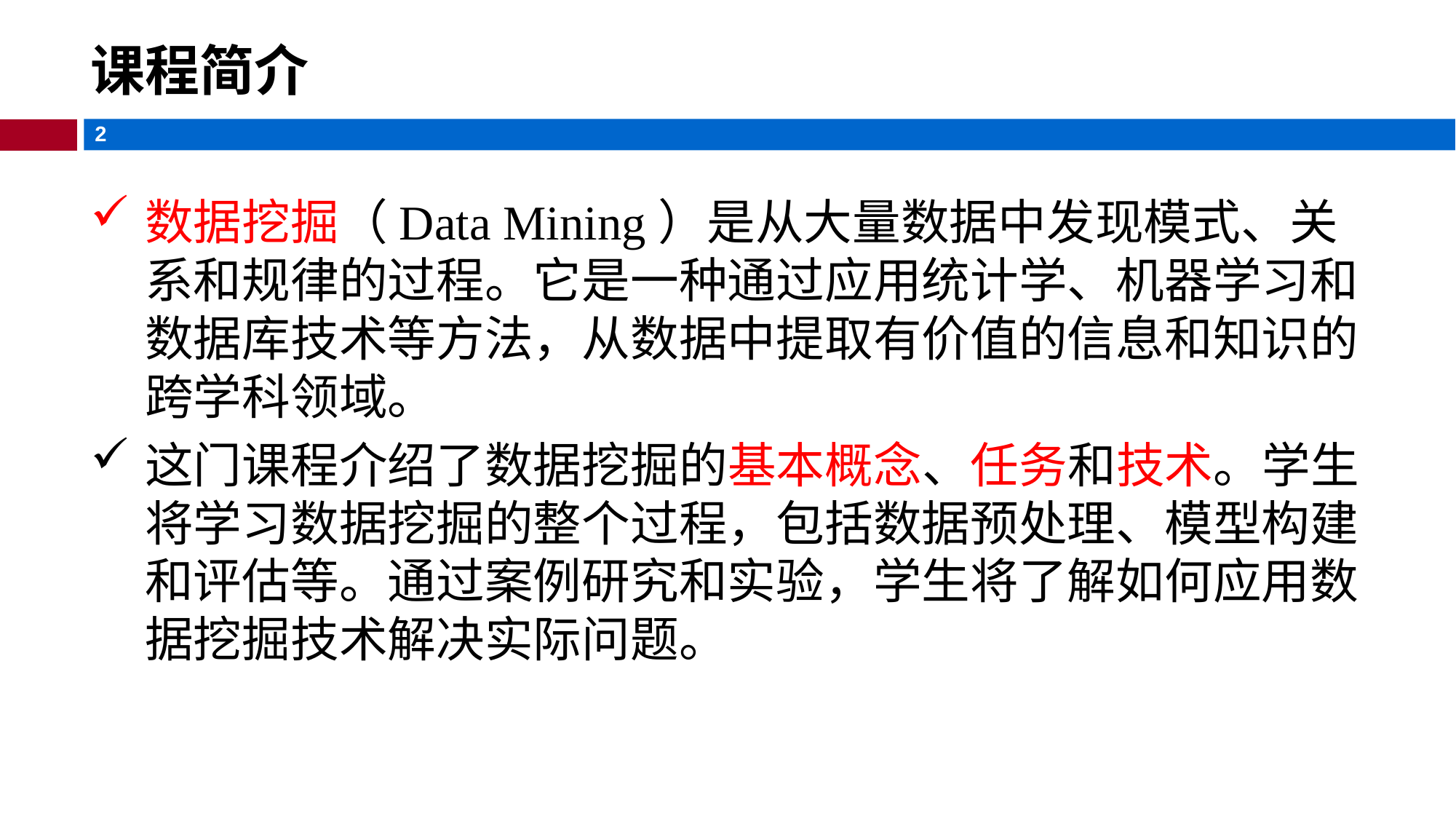

# 课程简介
数据挖掘（Data Mining）是从大量数据中发现模式、关系和规律的过程。它是一种通过应用统计学、机器学习和数据库技术等方法，从数据中提取有价值的信息和知识的跨学科领域。
这门课程介绍了数据挖掘的基本概念、任务和技术。学生将学习数据挖掘的整个过程，包括数据预处理、模型构建和评估等。通过案例研究和实验，学生将了解如何应用数据挖掘技术解决实际问题。